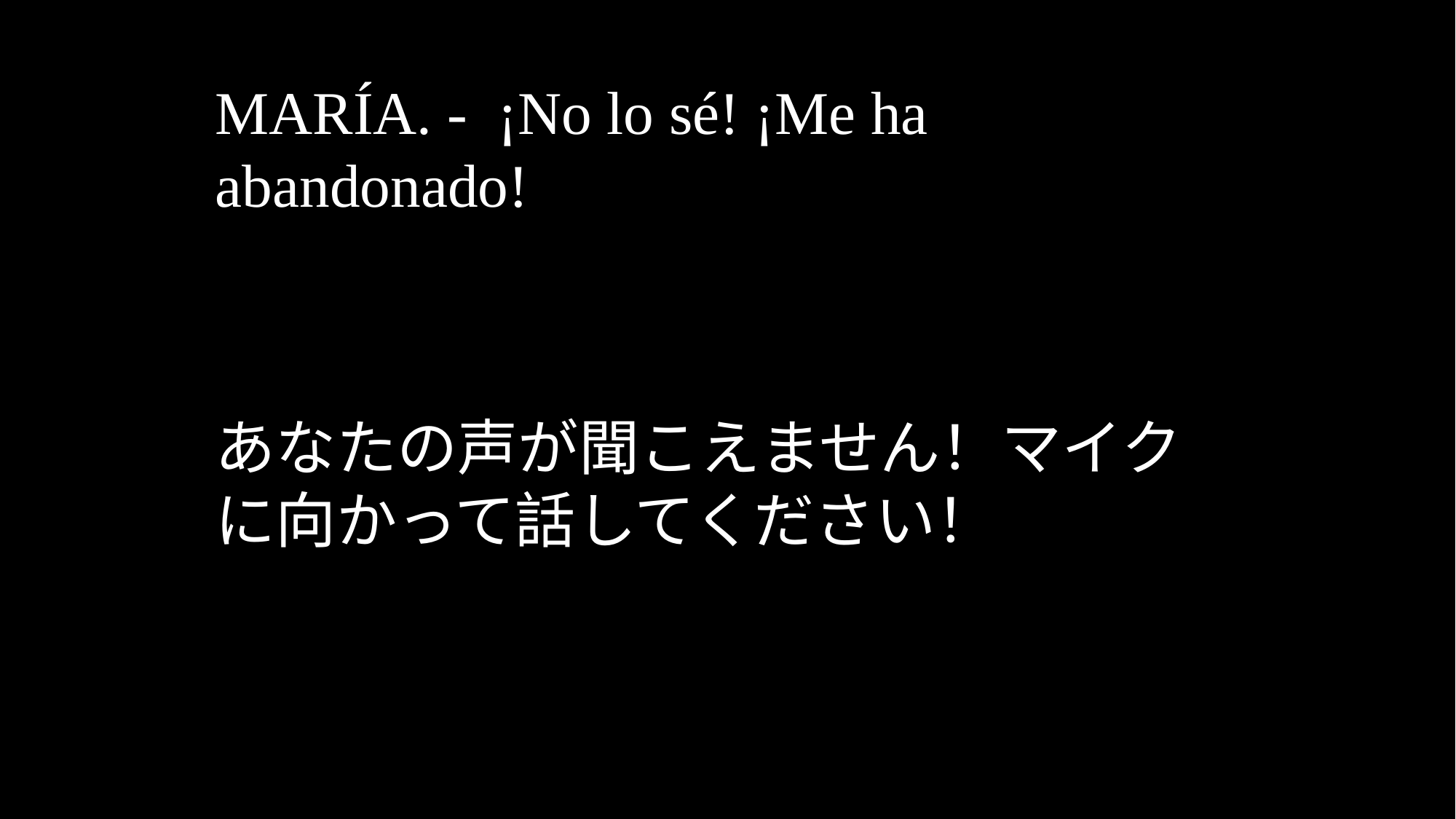

MARÍA. -  ¡No lo sé! ¡Me ha abandonado!

あなたの声が聞こえません！マイクに向かって話してください！